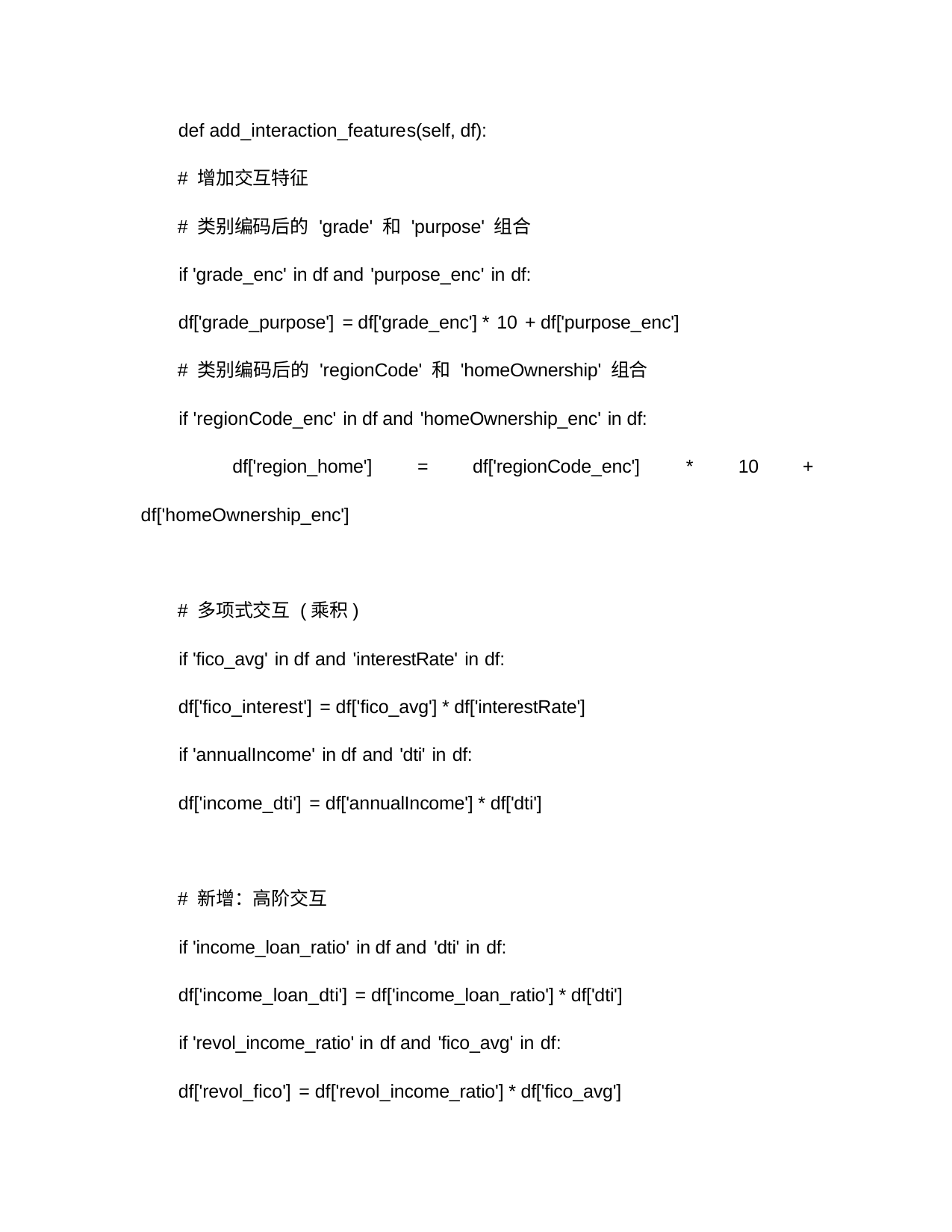

def add_interaction_features(self, df):
# 增加交互特征
# 类别编码后的 'grade' 和 'purpose' 组合
if 'grade_enc' in df and 'purpose_enc' in df:
df['grade_purpose'] = df['grade_enc'] * 10 + df['purpose_enc']
# 类别编码后的 'regionCode' 和 'homeOwnership' 组合
if 'regionCode_enc' in df and 'homeOwnership_enc' in df:
df['region_home']         =        df['regionCode_enc']        *         10         +
df['homeOwnership_enc']

# 多项式交互 (乘积)
if 'fico_avg' in df and 'interestRate' in df:
df['fico_interest'] = df['fico_avg'] * df['interestRate']
if 'annualIncome' in df and 'dti' in df:
df['income_dti'] = df['annualIncome'] * df['dti']

# 新增：高阶交互
if 'income_loan_ratio' in df and 'dti' in df:
df['income_loan_dti'] = df['income_loan_ratio'] * df['dti']
if 'revol_income_ratio' in df and 'fico_avg' in df:

df['revol_fico'] = df['revol_income_ratio'] * df['fico_avg']